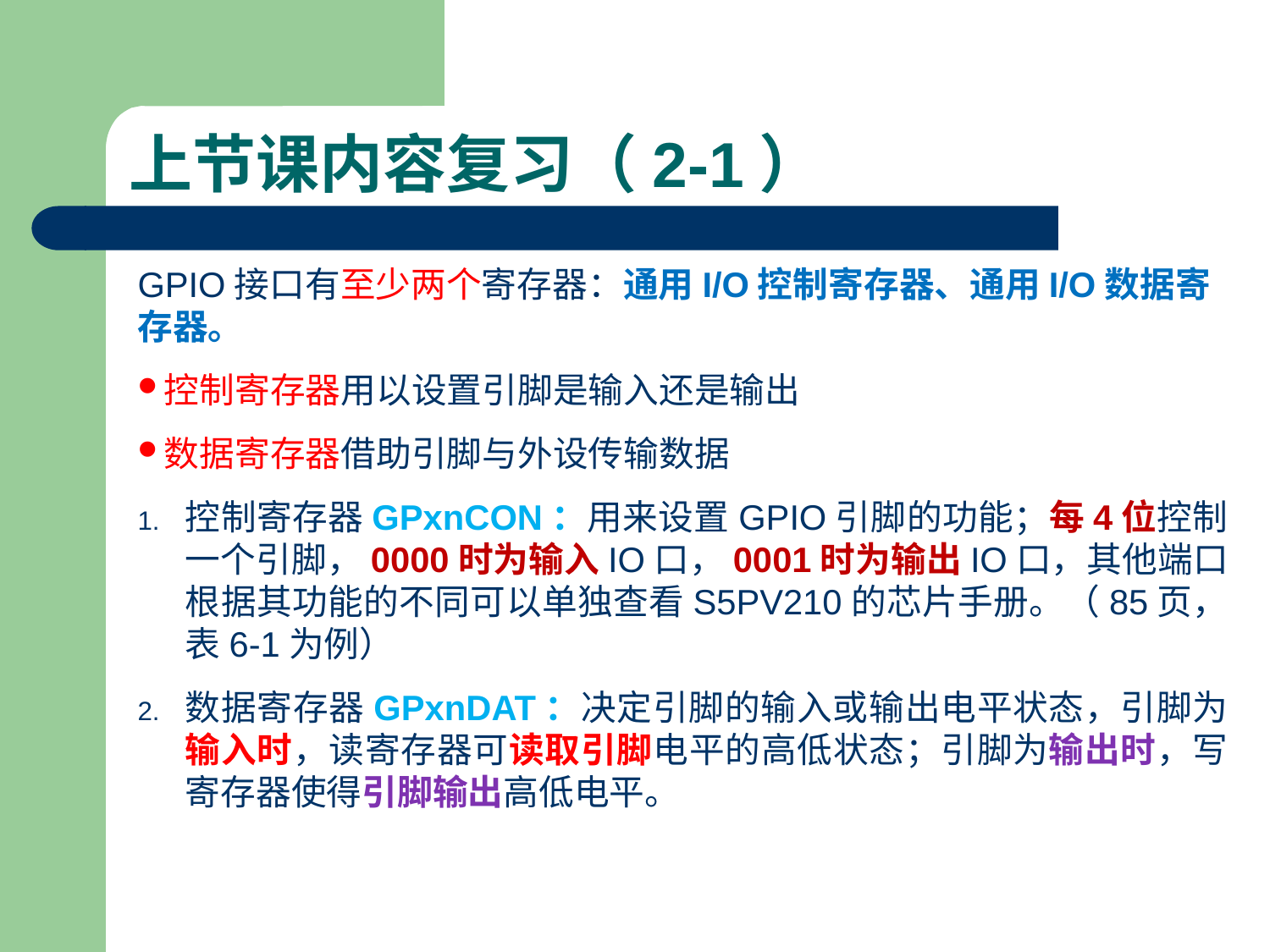

# 上节课内容复习（2-1）
GPIO接口有至少两个寄存器：通用I/O控制寄存器、通用I/O数据寄存器。
控制寄存器用以设置引脚是输入还是输出
数据寄存器借助引脚与外设传输数据
控制寄存器GPxnCON：用来设置GPIO引脚的功能；每4位控制一个引脚，0000时为输入IO口，0001时为输出IO口，其他端口根据其功能的不同可以单独查看S5PV210的芯片手册。（85页，表6-1为例）
数据寄存器GPxnDAT：决定引脚的输入或输出电平状态，引脚为输入时，读寄存器可读取引脚电平的高低状态；引脚为输出时，写寄存器使得引脚输出高低电平。